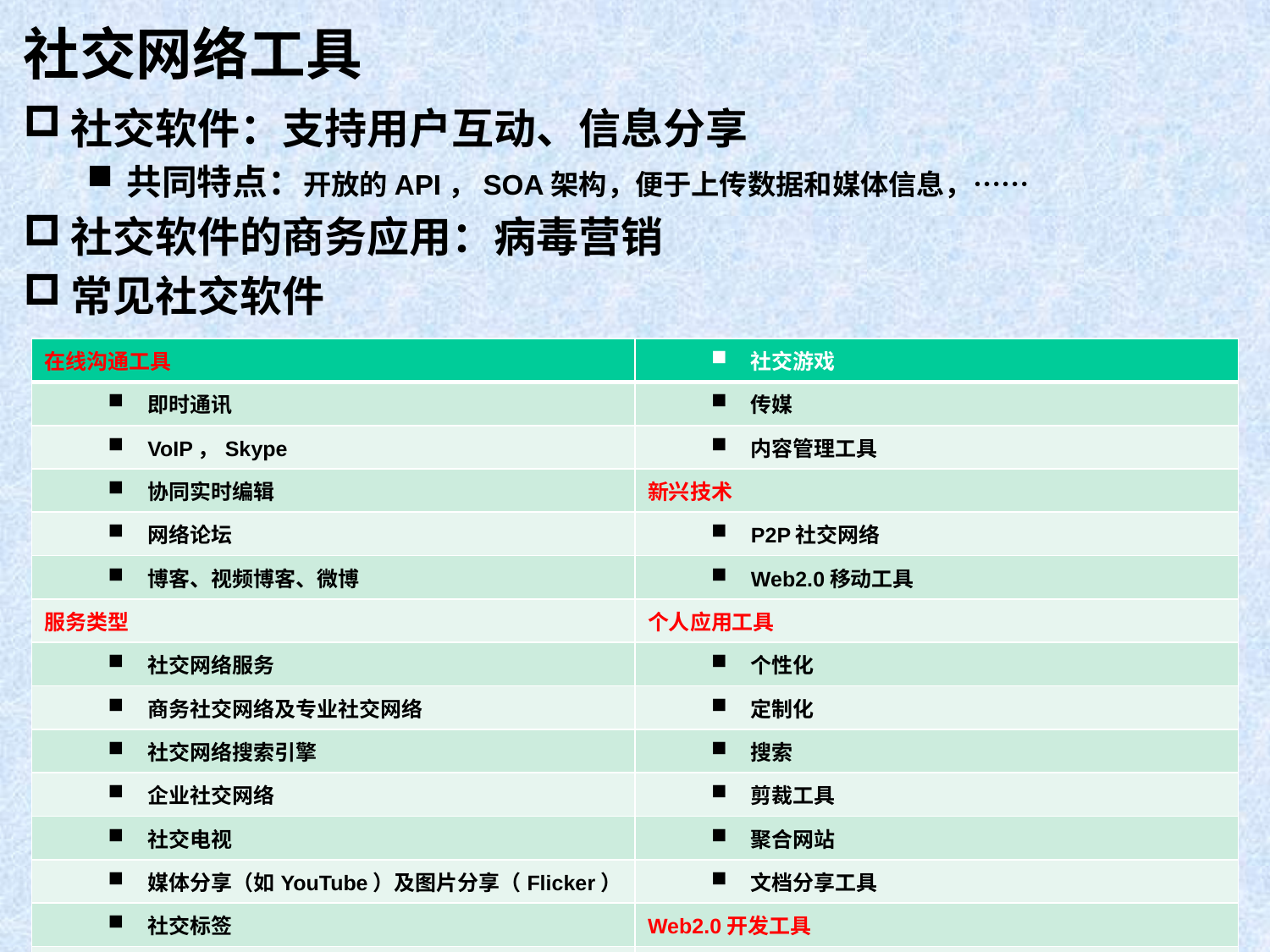

# 社交网络工具
社交软件：支持用户互动、信息分享
共同特点：开放的API，SOA架构，便于上传数据和媒体信息，……
社交软件的商务应用：病毒营销
常见社交软件
| 在线沟通工具 | 社交游戏 |
| --- | --- |
| 即时通讯 | 传媒 |
| VoIP，Skype | 内容管理工具 |
| 协同实时编辑 | 新兴技术 |
| 网络论坛 | P2P社交网络 |
| 博客、视频博客、微博 | Web2.0移动工具 |
| 服务类型 | 个人应用工具 |
| 社交网络服务 | 个性化 |
| 商务社交网络及专业社交网络 | 定制化 |
| 社交网络搜索引擎 | 搜索 |
| 企业社交网络 | 剪裁工具 |
| 社交电视 | 聚合网站 |
| 媒体分享（如YouTube）及图片分享（Flicker） | 文档分享工具 |
| 社交标签 | Web2.0开发工具 |
| 虚拟世界，多人网络游戏 | Web Service通用服务平台 |